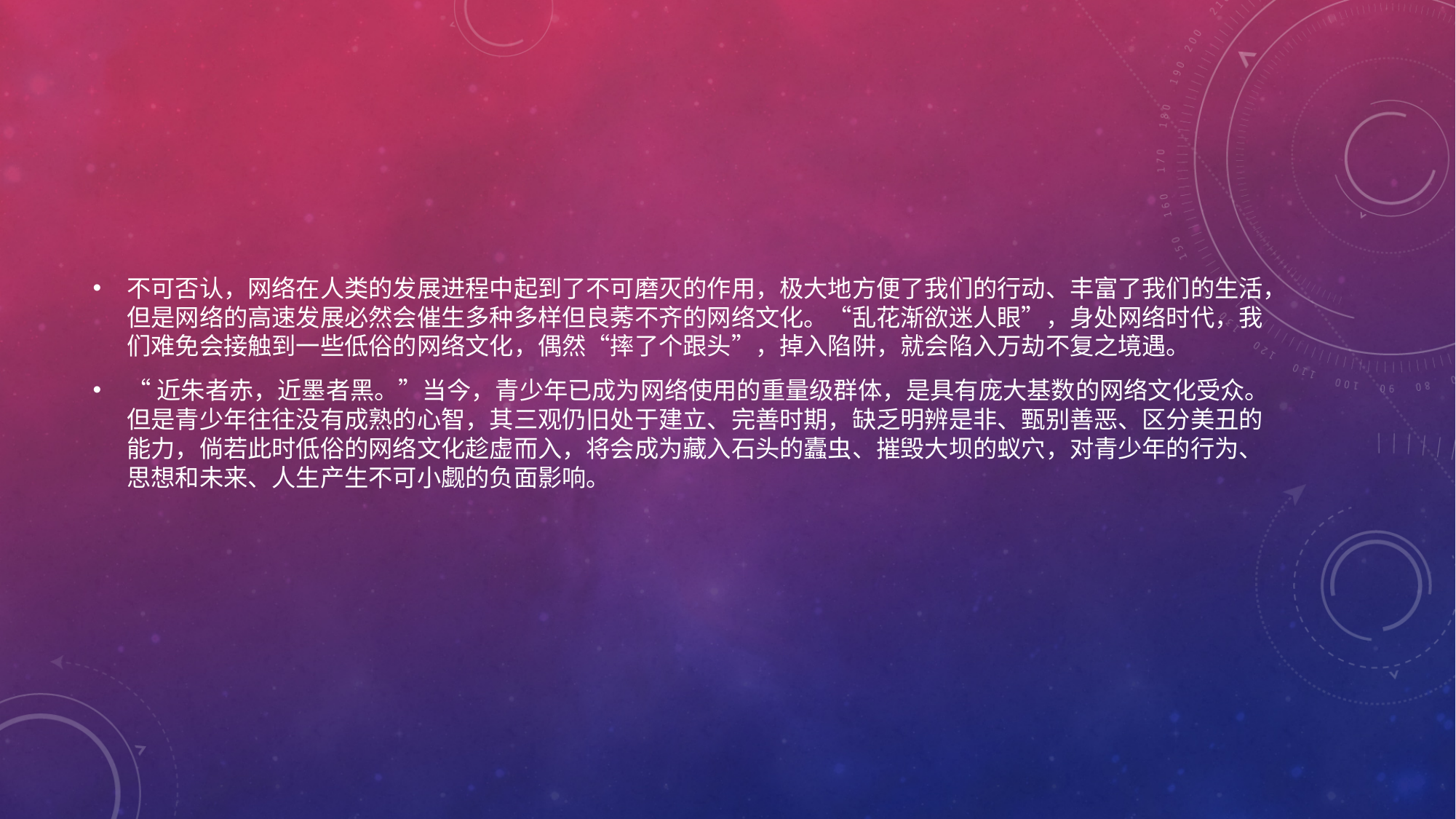

不可否认，网络在人类的发展进程中起到了不可磨灭的作用，极大地方便了我们的行动、丰富了我们的生活，但是网络的高速发展必然会催生多种多样但良莠不齐的网络文化。“乱花渐欲迷人眼”，身处网络时代，我们难免会接触到一些低俗的网络文化，偶然“摔了个跟头”，掉入陷阱，就会陷入万劫不复之境遇。
“近朱者赤，近墨者黑。”当今，青少年已成为网络使用的重量级群体，是具有庞大基数的网络文化受众。但是青少年往往没有成熟的心智，其三观仍旧处于建立、完善时期，缺乏明辨是非、甄别善恶、区分美丑的能力，倘若此时低俗的网络文化趁虚而入，将会成为藏入石头的蠹虫、摧毁大坝的蚁穴，对青少年的行为、思想和未来、人生产生不可小觑的负面影响。